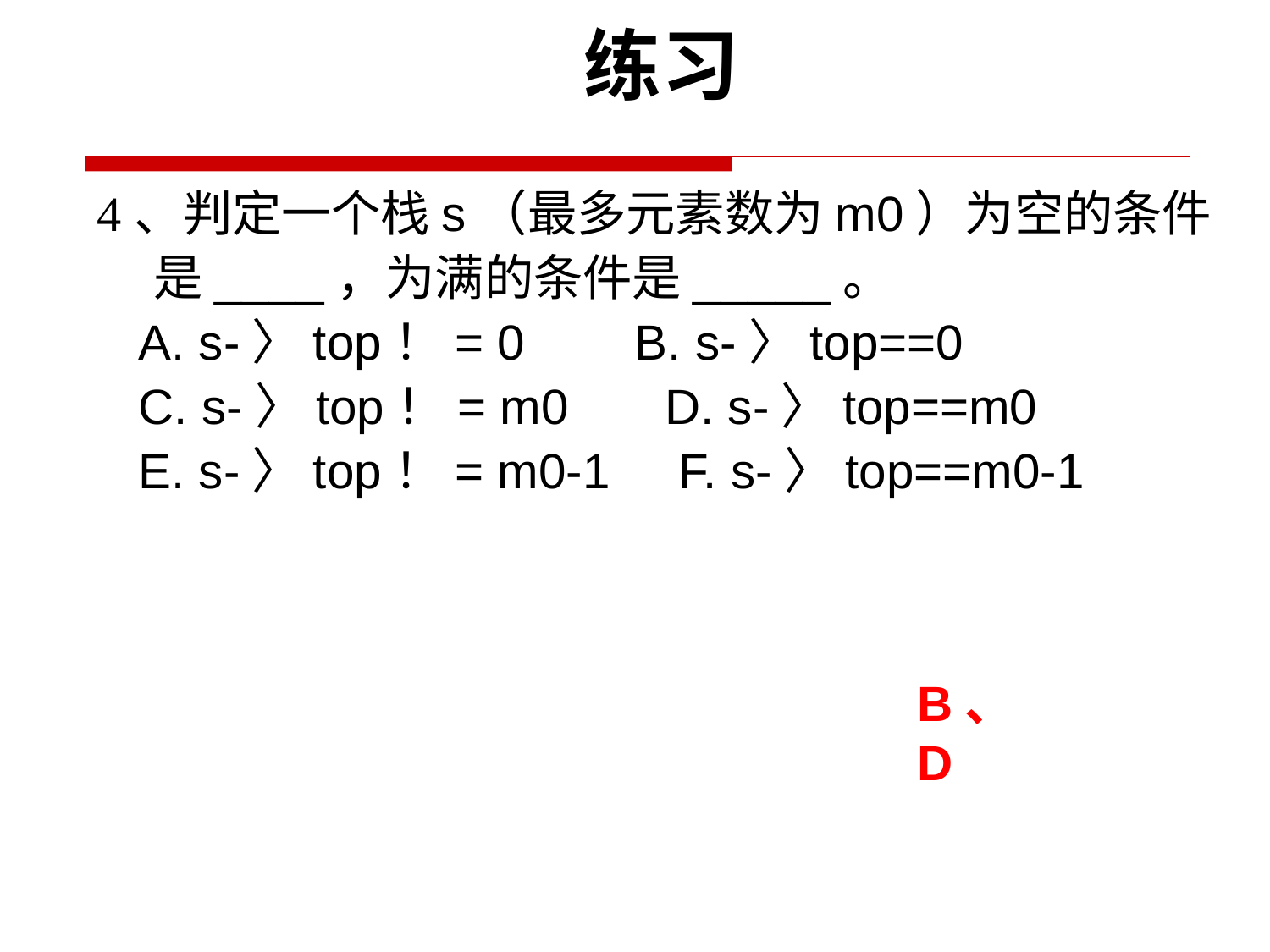

练习
4、判定一个栈s（最多元素数为m0）为空的条件
    是____，为满的条件是_____。
   A. s-〉top！= 0        B. s-〉top==0
   C. s-〉top！= m0       D. s-〉top==m0
   E. s-〉top！= m0-1     F. s-〉top==m0-1
B、D